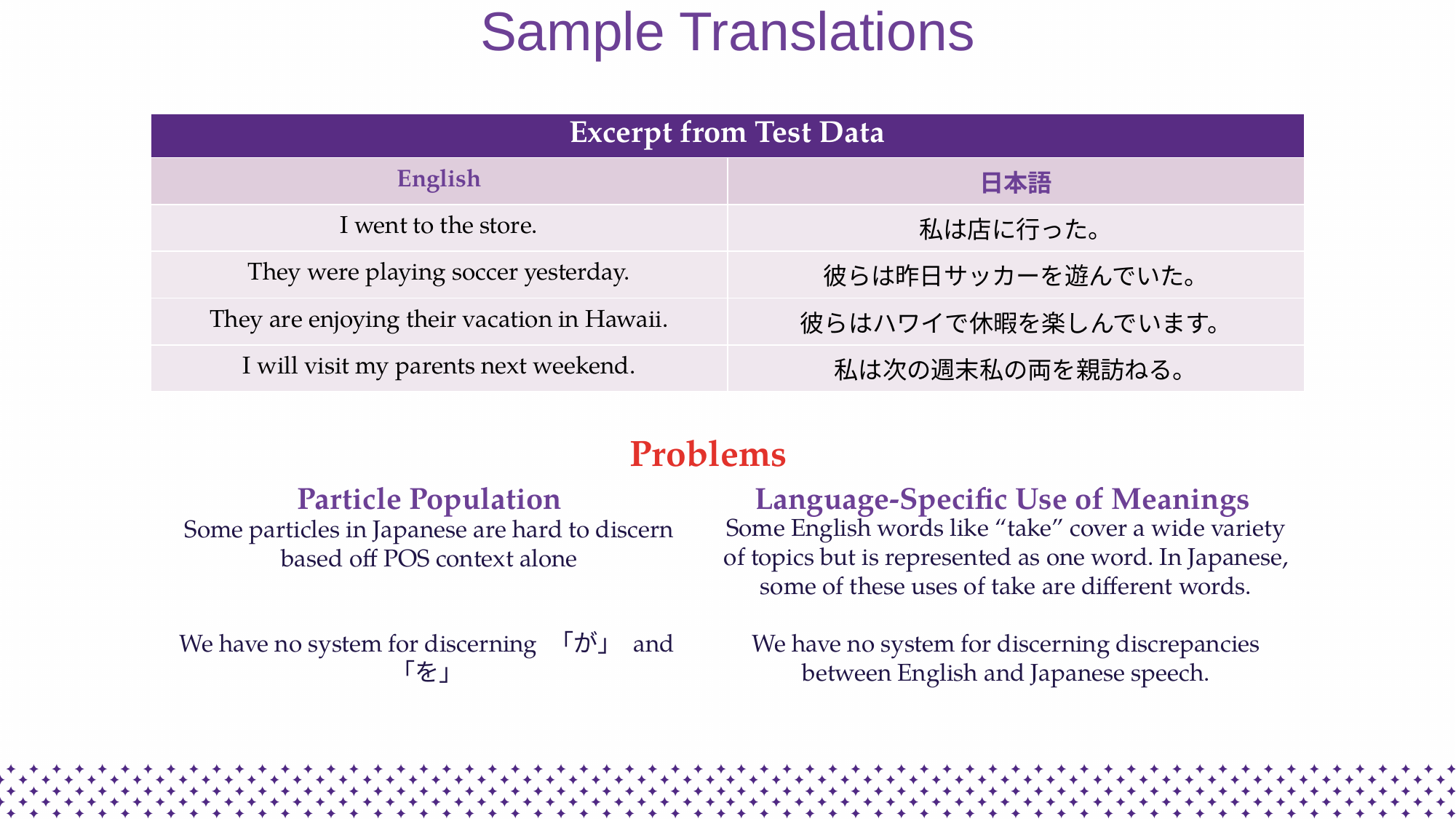

Sample Translations
| Excerpt from Test Data |  |
| --- | --- |
| English | 日本語 |
| I went to the store. | 私は店に行った。 |
| They were playing soccer yesterday. | 彼らは昨日サッカーを遊んでいた。 |
| They are enjoying their vacation in Hawaii. | 彼らはハワイで休暇を楽しんでいます。 |
| I will visit my parents next weekend. | 私は次の週末私の両を親訪ねる。 |
Problems
Particle Population
Language-Specific Use of Meanings
Some English words like “take” cover a wide variety of topics but is represented as one word. In Japanese, some of these uses of take are different words.
Some particles in Japanese are hard to discern based off POS context alone
We have no system for discerning 「が」 and「を」
We have no system for discerning discrepancies between English and Japanese speech.